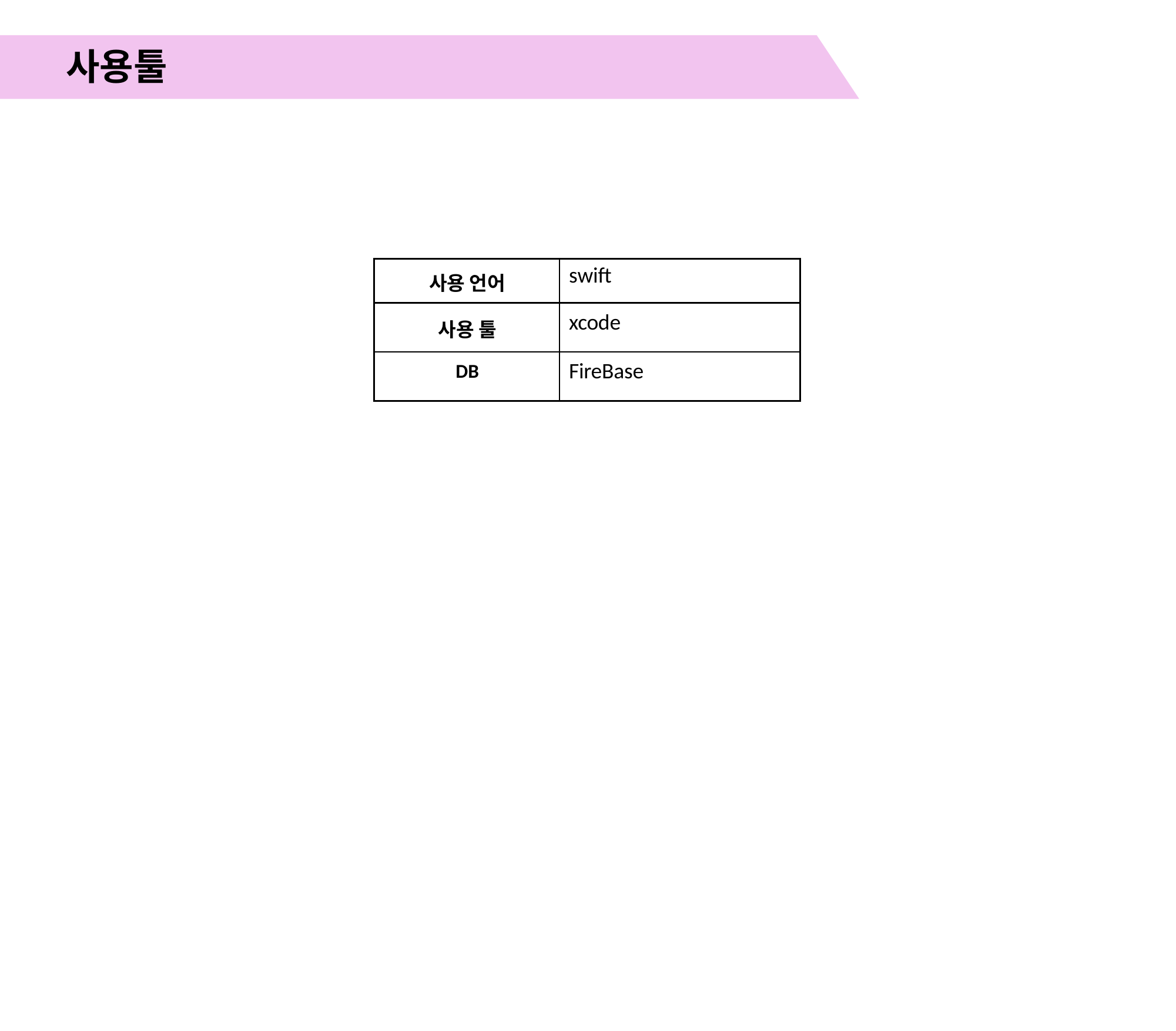

사용툴
| 사용 언어 | swift |
| --- | --- |
| 사용 툴 | xcode |
| DB | FireBase |